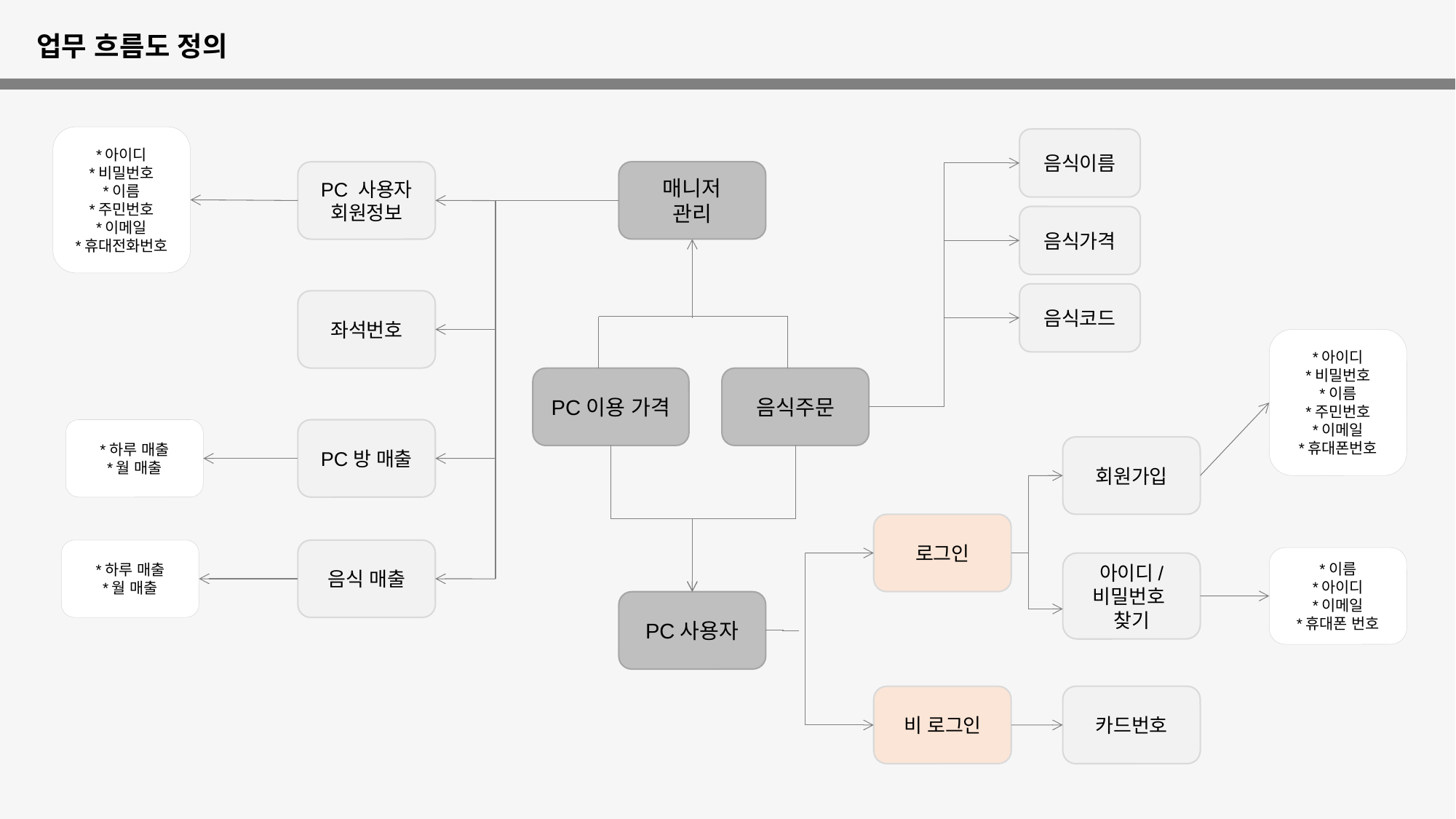

업무 흐름도 정의

*아이디
*비밀번호
*이름
*주민번호
*이메일
*휴대전화번호

음식이름
매니저
관리
PC 사용자 회원정보
음식가격
음식코드
좌석번호

*아이디
*비밀번호
*이름
*주민번호
*이메일
*휴대폰번호

PC이용 가격
음식주문

*하루 매출
*월 매출

PC방 매출
회원가입
로그인

*하루 매출
*월 매출

음식 매출

*이름
*아이디
*이메일
*휴대폰 번호

아이디/
비밀번호
찾기
PC사용자
비 로그인
카드번호